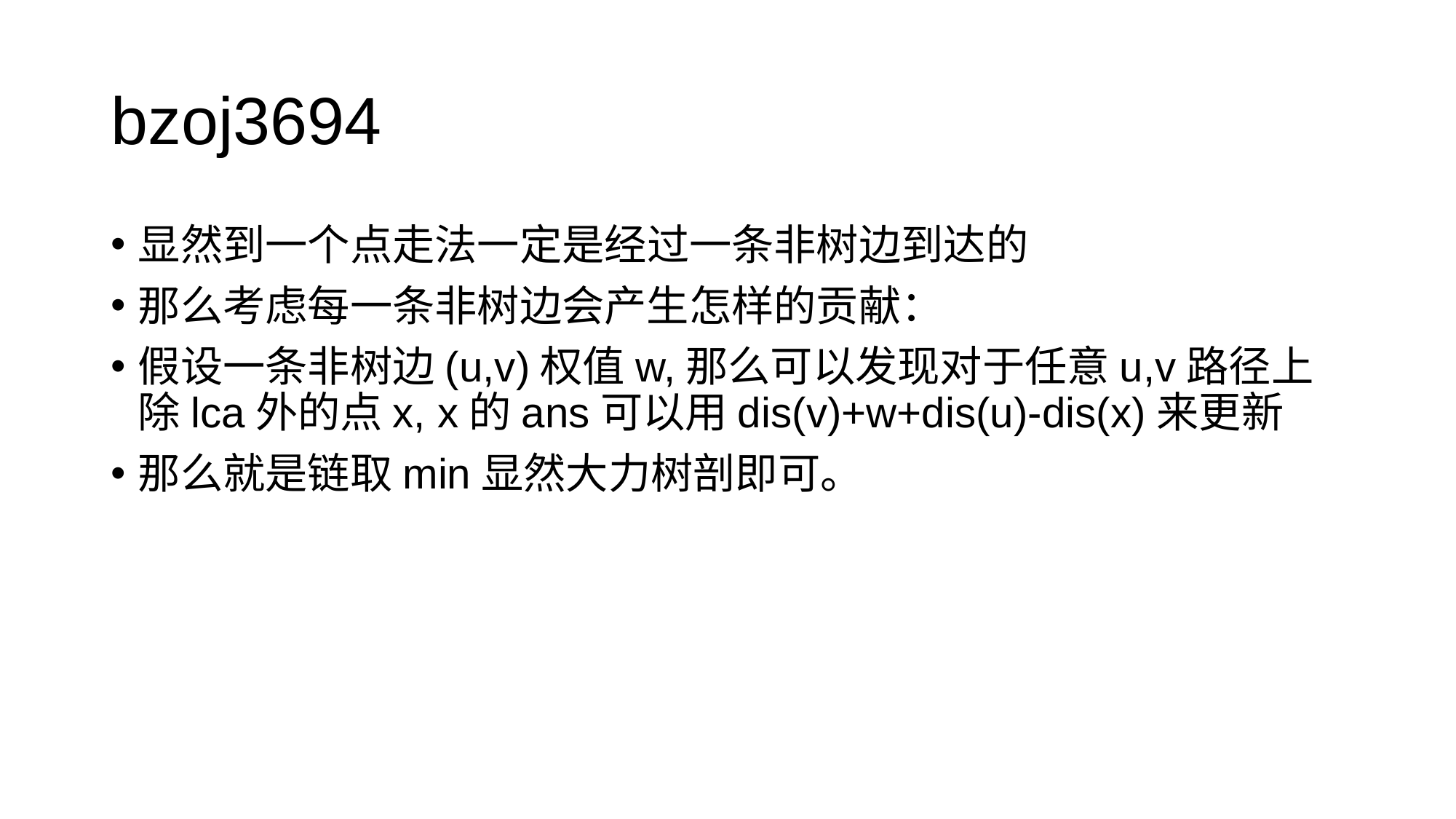

# bzoj3694
显然到一个点走法一定是经过一条非树边到达的
那么考虑每一条非树边会产生怎样的贡献：
假设一条非树边(u,v)权值w,那么可以发现对于任意u,v路径上除lca外的点x, x的ans可以用dis(v)+w+dis(u)-dis(x)来更新
那么就是链取min显然大力树剖即可。